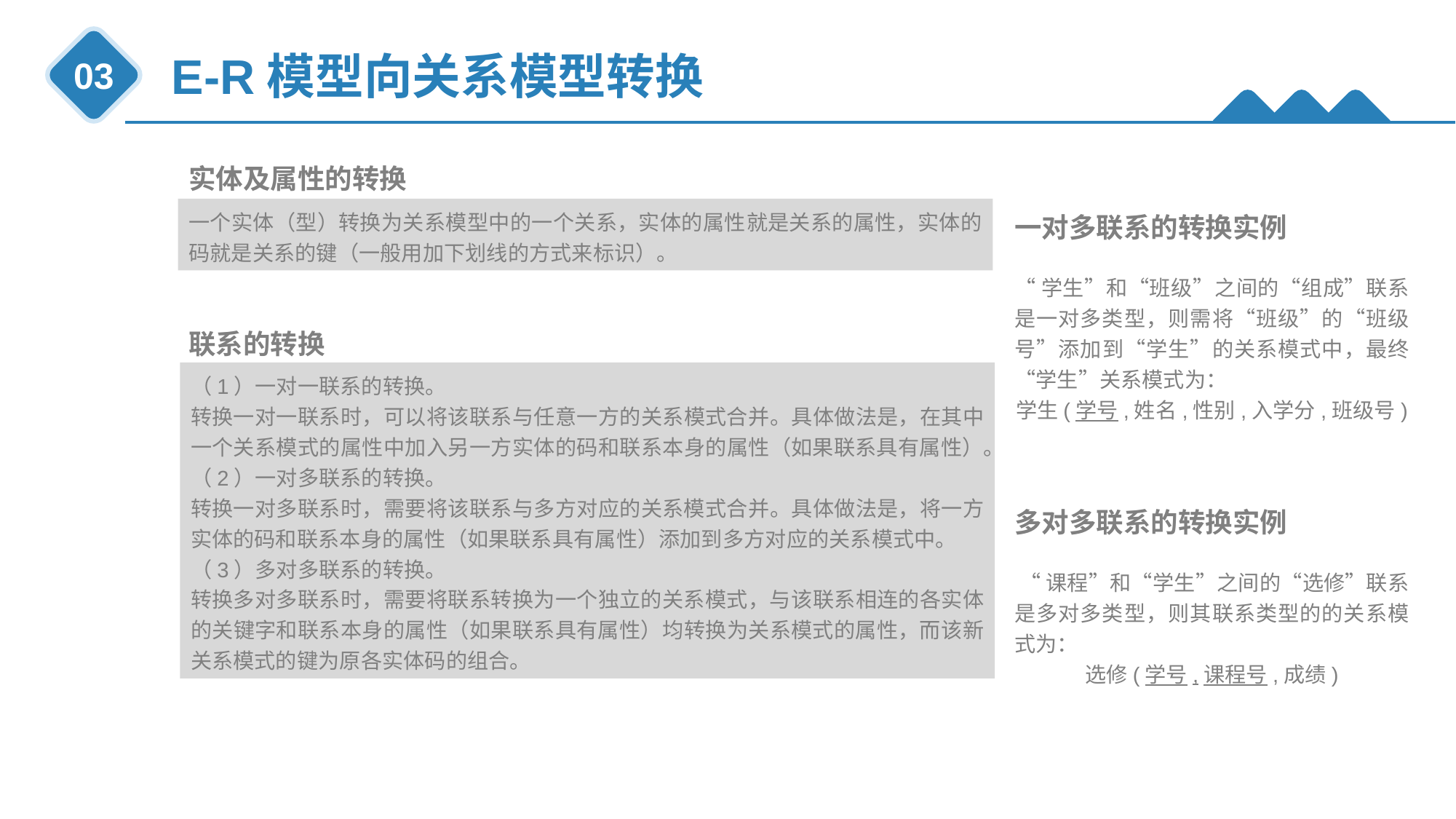

E-R模型向关系模型转换
03

实体及属性的转换
一个实体（型）转换为关系模型中的一个关系，实体的属性就是关系的属性，实体的码就是关系的键（一般用加下划线的方式来标识）。
一对多联系的转换实例
“学生”和“班级”之间的“组成”联系是一对多类型，则需将“班级”的“班级号”添加到“学生”的关系模式中，最终“学生”关系模式为：
学生(学号,姓名,性别,入学分,班级号)
联系的转换
（1）一对一联系的转换。
转换一对一联系时，可以将该联系与任意一方的关系模式合并。具体做法是，在其中一个关系模式的属性中加入另一方实体的码和联系本身的属性（如果联系具有属性）。
（2）一对多联系的转换。
转换一对多联系时，需要将该联系与多方对应的关系模式合并。具体做法是，将一方实体的码和联系本身的属性（如果联系具有属性）添加到多方对应的关系模式中。
（3）多对多联系的转换。
转换多对多联系时，需要将联系转换为一个独立的关系模式，与该联系相连的各实体的关键字和联系本身的属性（如果联系具有属性）均转换为关系模式的属性，而该新关系模式的键为原各实体码的组合。
多对多联系的转换实例
 “课程”和“学生”之间的“选修”联系是多对多类型，则其联系类型的的关系模式为：
选修(学号,课程号,成绩)